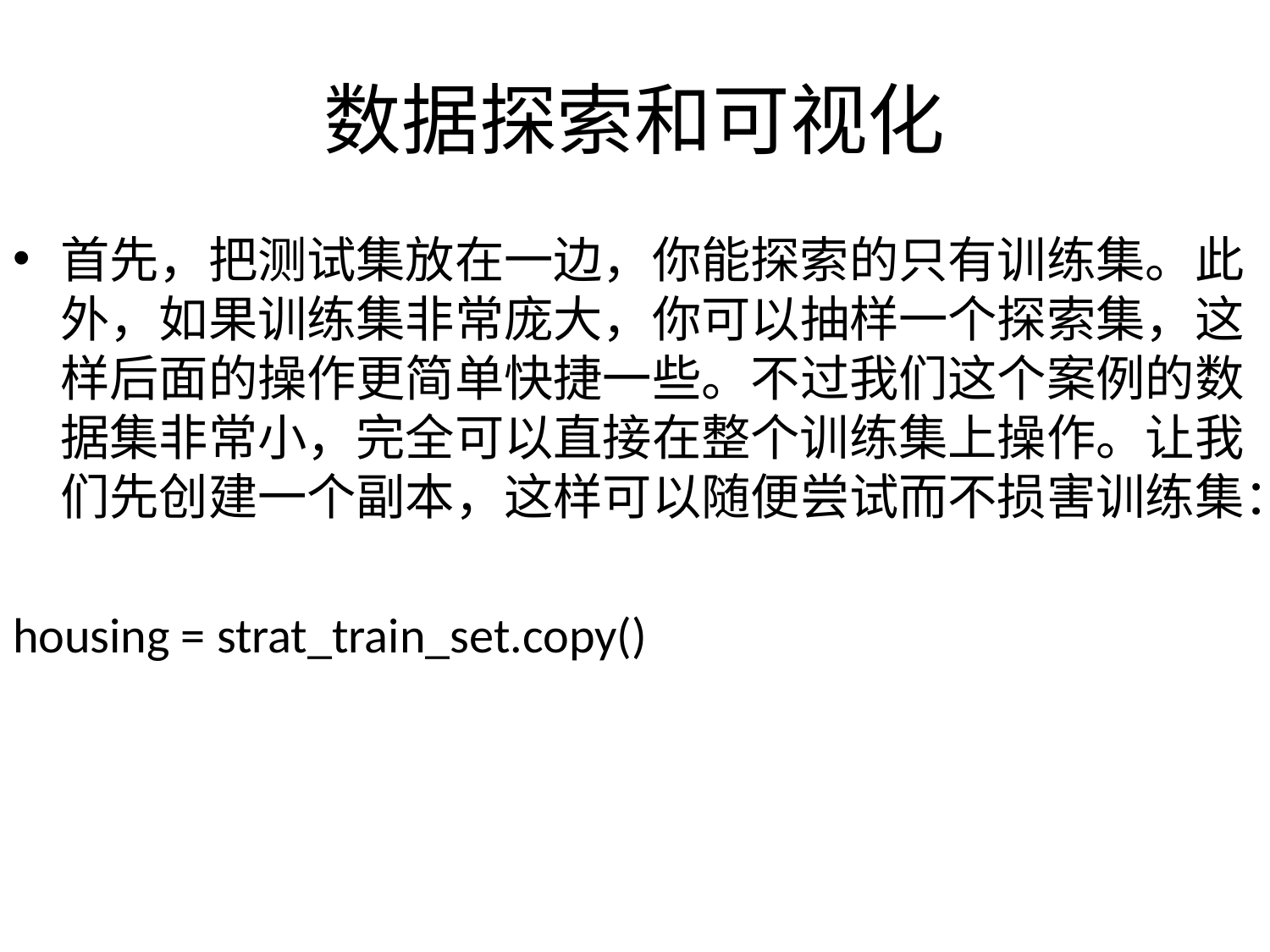

# 数据探索和可视化
首先，把测试集放在一边，你能探索的只有训练集。此外，如果训练集非常庞大，你可以抽样一个探索集，这样后面的操作更简单快捷一些。不过我们这个案例的数据集非常小，完全可以直接在整个训练集上操作。让我们先创建一个副本，这样可以随便尝试而不损害训练集：

housing = strat_train_set.copy()